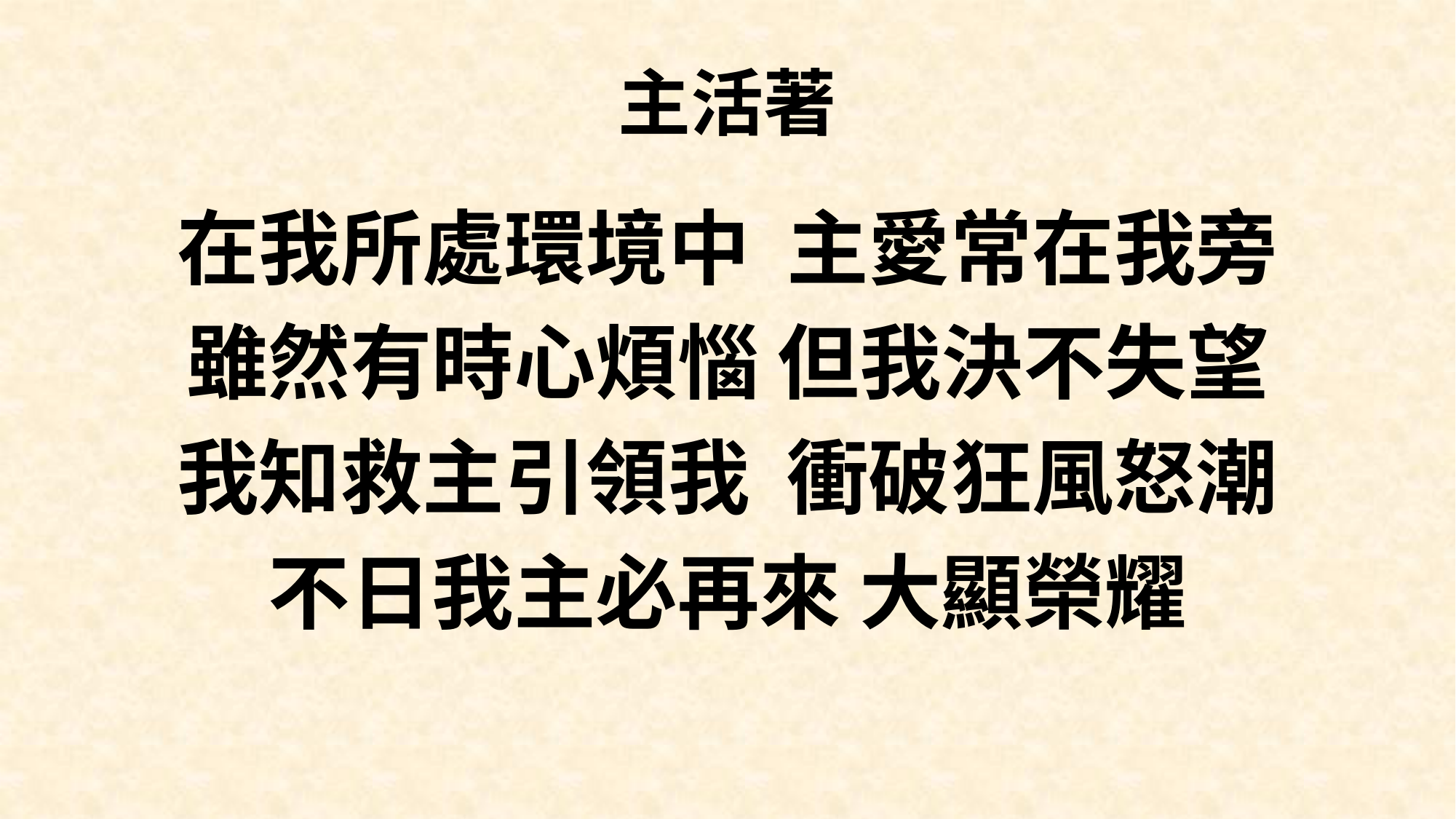

# 主活著
在我所處環境中  主愛常在我旁
雖然有時心煩惱 但我決不失望
我知救主引領我  衝破狂風怒潮
不日我主必再來 大顯榮耀